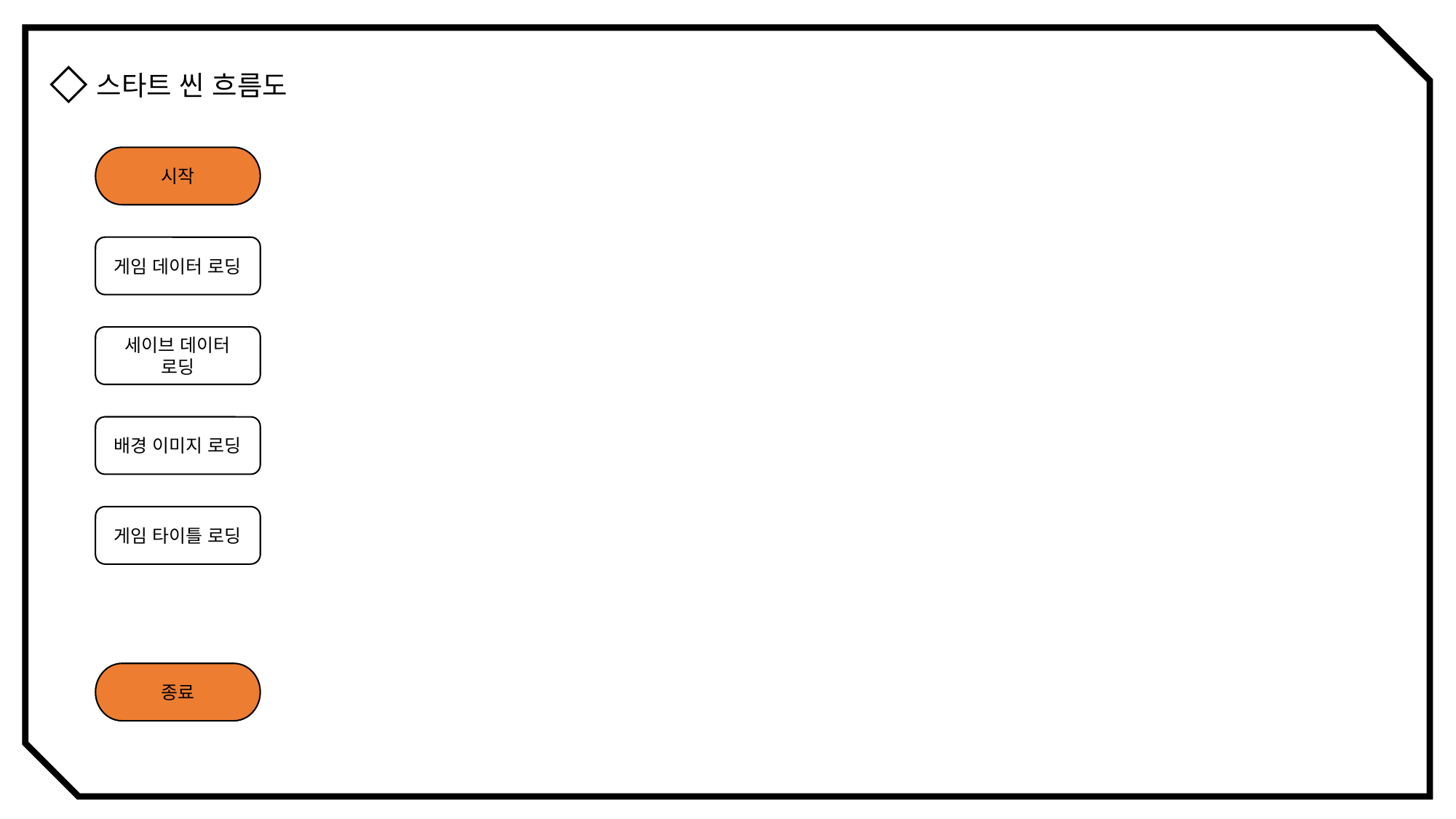

스타트 씬 흐름도

시작
게임 데이터 로딩
세이브 데이터 로딩
배경 이미지 로딩
게임 타이틀 로딩
종료